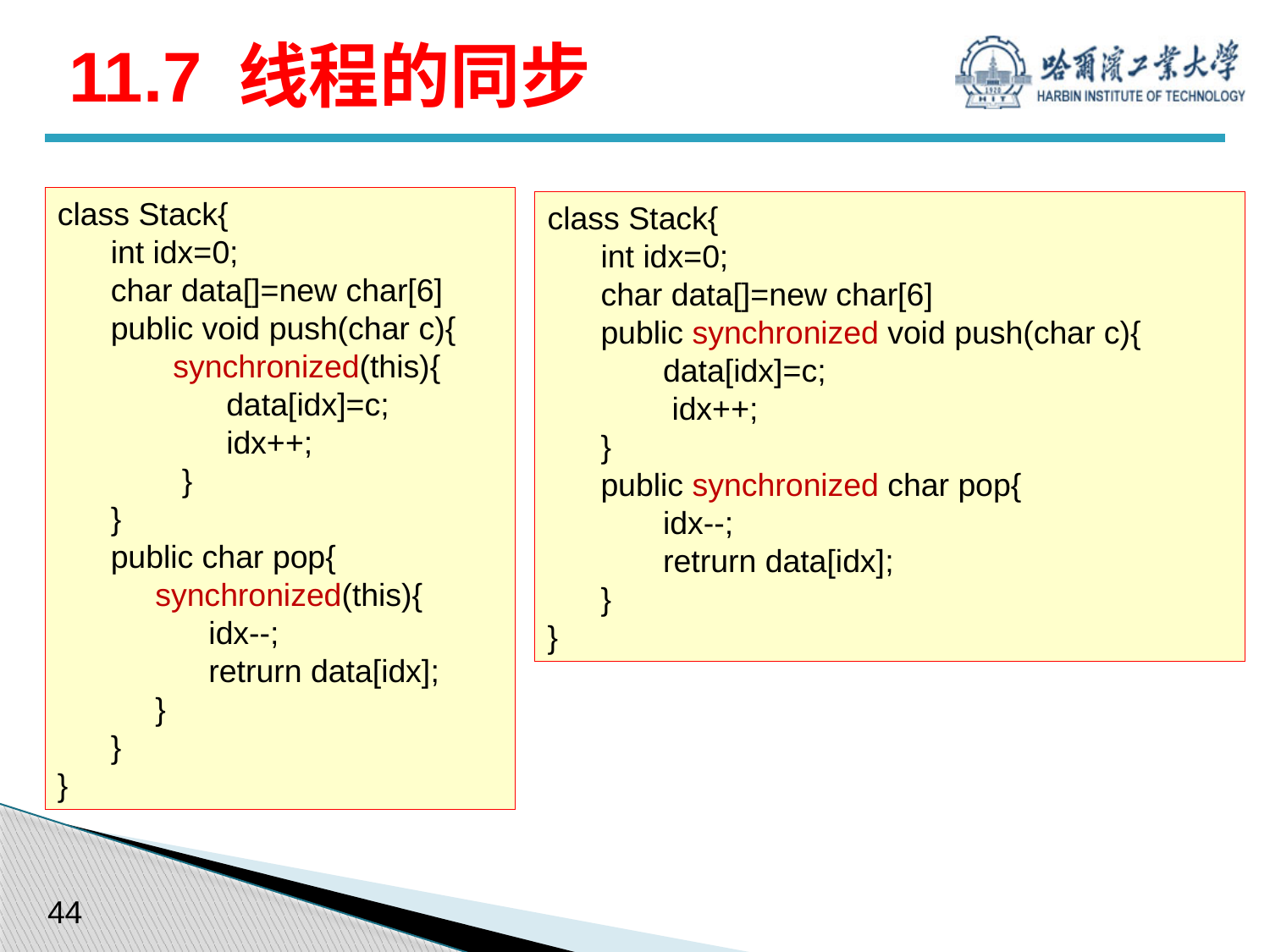

# 11.7 线程的同步
class Stack{
      int idx=0;
      char data[]=new char[6]
      public void push(char c){
             synchronized(this){
                   data[idx]=c;
                   idx++;
              }
      }
      public char pop{
           synchronized(this){
                 idx--;
                 retrurn data[idx];
           }
      }
}
class Stack{
      int idx=0;
      char data[]=new char[6]
      public synchronized void push(char c){
             data[idx]=c;
              idx++;
      }
      public synchronized char pop{
             idx--;
             retrurn data[idx];
      }
}